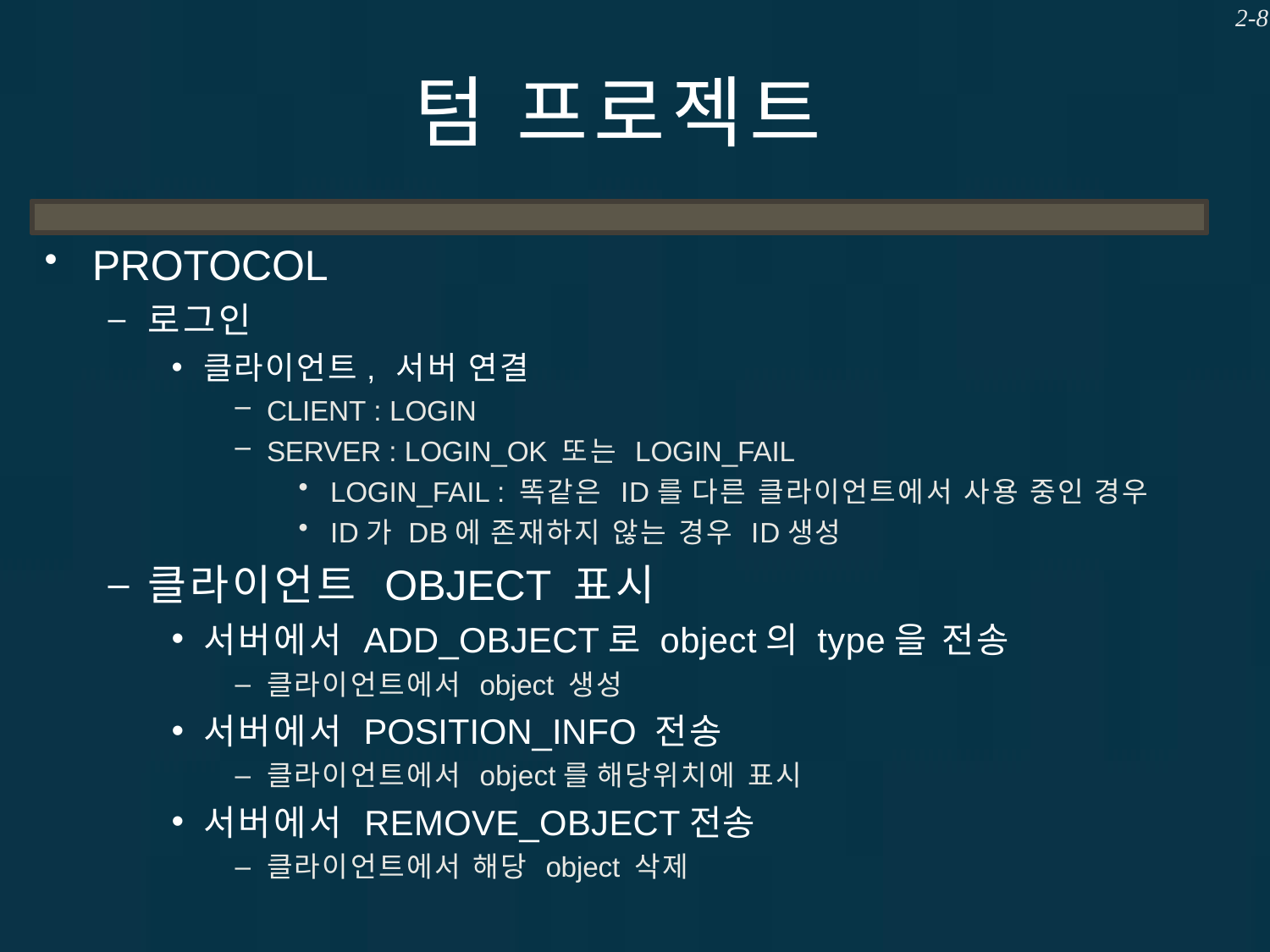

2-8
# 텀 프로젝트
PROTOCOL
로그인
클라이언트, 서버 연결
CLIENT : LOGIN
SERVER : LOGIN_OK 또는 LOGIN_FAIL
LOGIN_FAIL : 똑같은 ID를 다른 클라이언트에서 사용 중인 경우
ID가 DB에 존재하지 않는 경우 ID생성
클라이언트 OBJECT 표시
서버에서	ADD_OBJECT로 object의 type을 전송
클라이언트에서 object 생성
서버에서	POSITION_INFO 전송
클라이언트에서 object를 해당위치에 표시
서버에서 REMOVE_OBJECT전송
클라이언트에서 해당 object 삭제